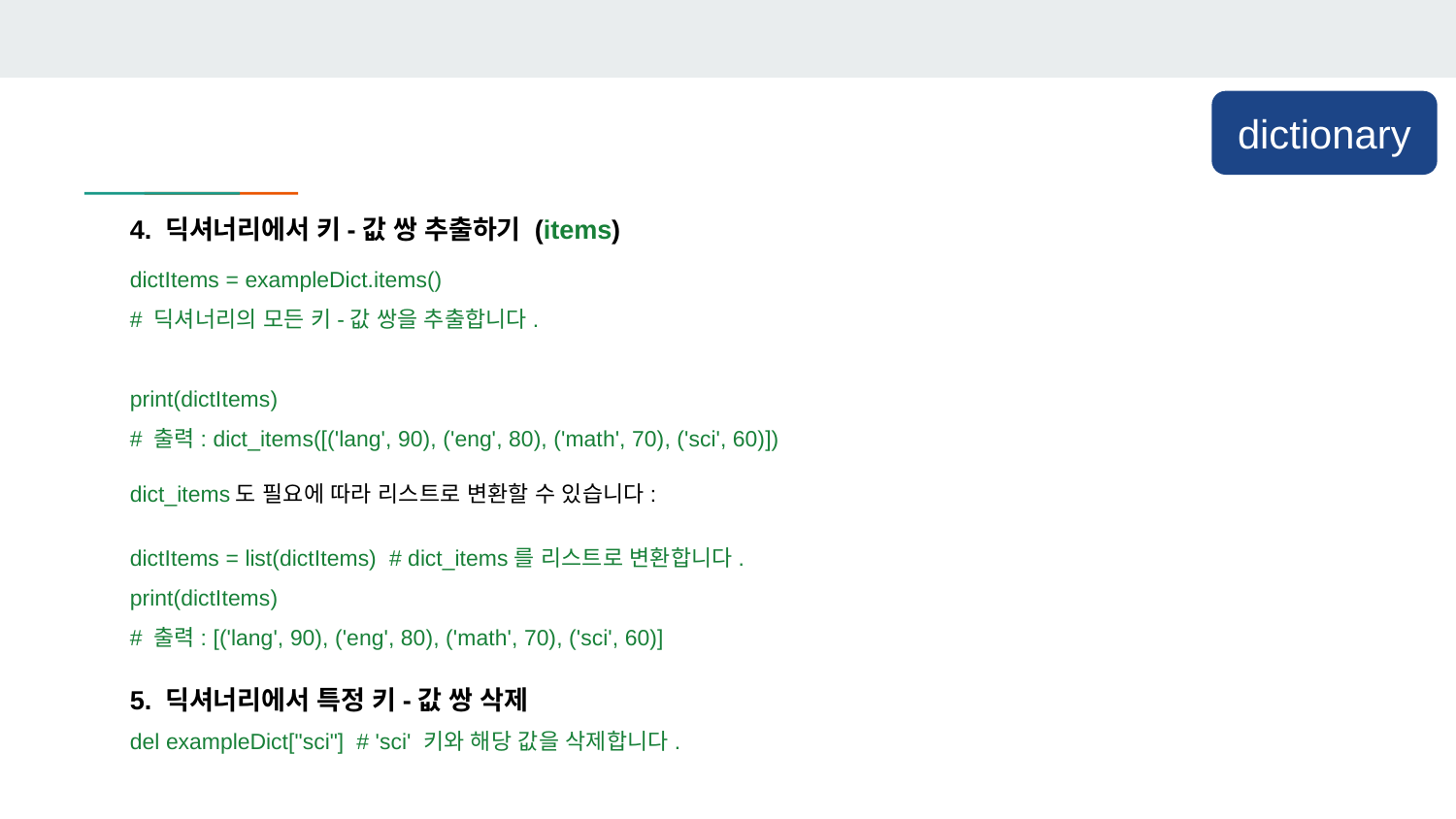

dictionary
4. 딕셔너리에서 키-값 쌍 추출하기 (items)
dictItems = exampleDict.items()
# 딕셔너리의 모든 키-값 쌍을 추출합니다.

print(dictItems)
# 출력: dict_items([('lang', 90), ('eng', 80), ('math', 70), ('sci', 60)])
dict_items도 필요에 따라 리스트로 변환할 수 있습니다:
dictItems = list(dictItems)  # dict_items를 리스트로 변환합니다.
print(dictItems)
# 출력: [('lang', 90), ('eng', 80), ('math', 70), ('sci', 60)]
5. 딕셔너리에서 특정 키-값 쌍 삭제
del exampleDict["sci"]  # 'sci' 키와 해당 값을 삭제합니다.